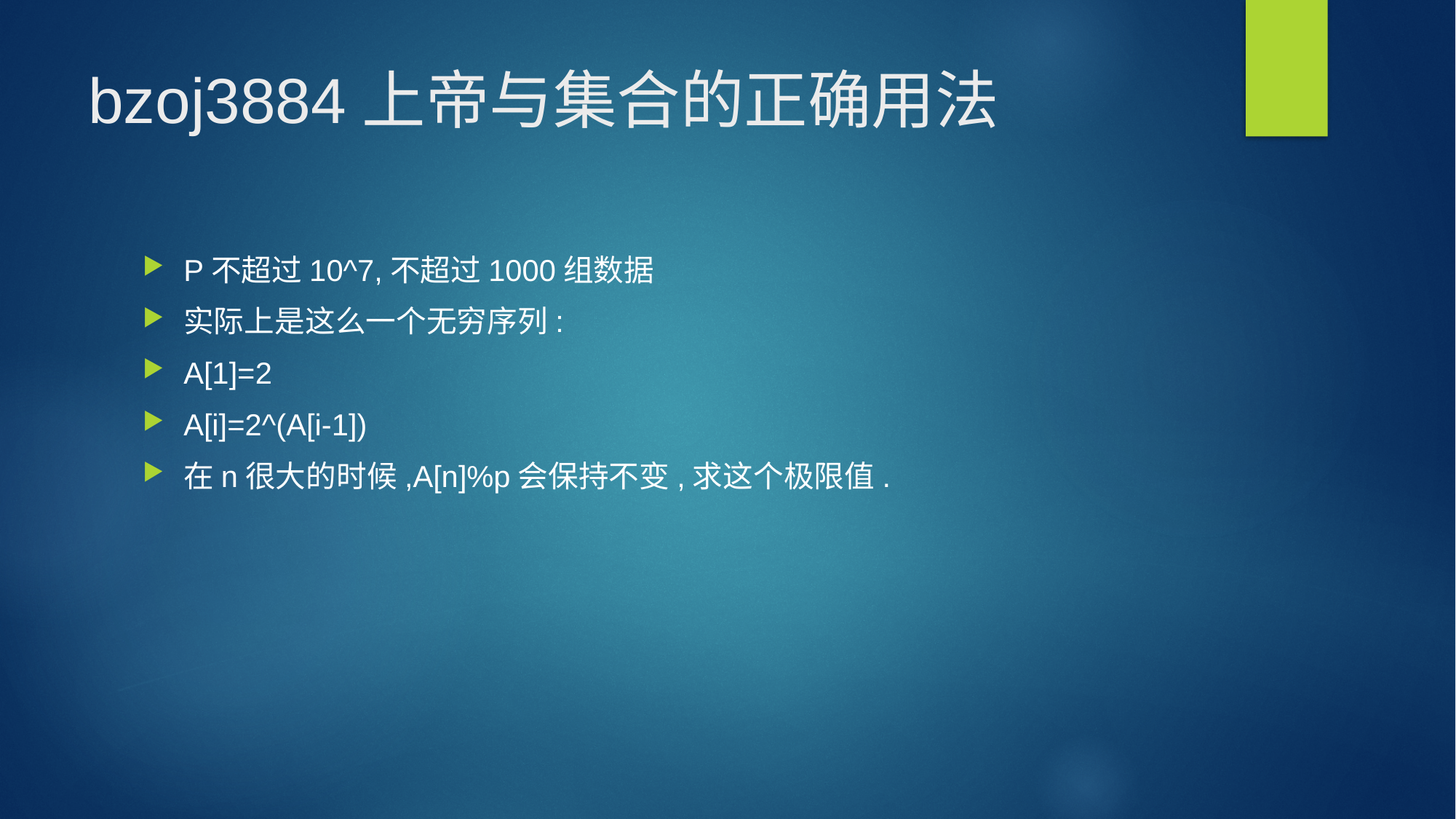

# bzoj3884上帝与集合的正确用法
P不超过10^7,不超过1000组数据
实际上是这么一个无穷序列:
A[1]=2
A[i]=2^(A[i-1])
在n很大的时候,A[n]%p会保持不变,求这个极限值.